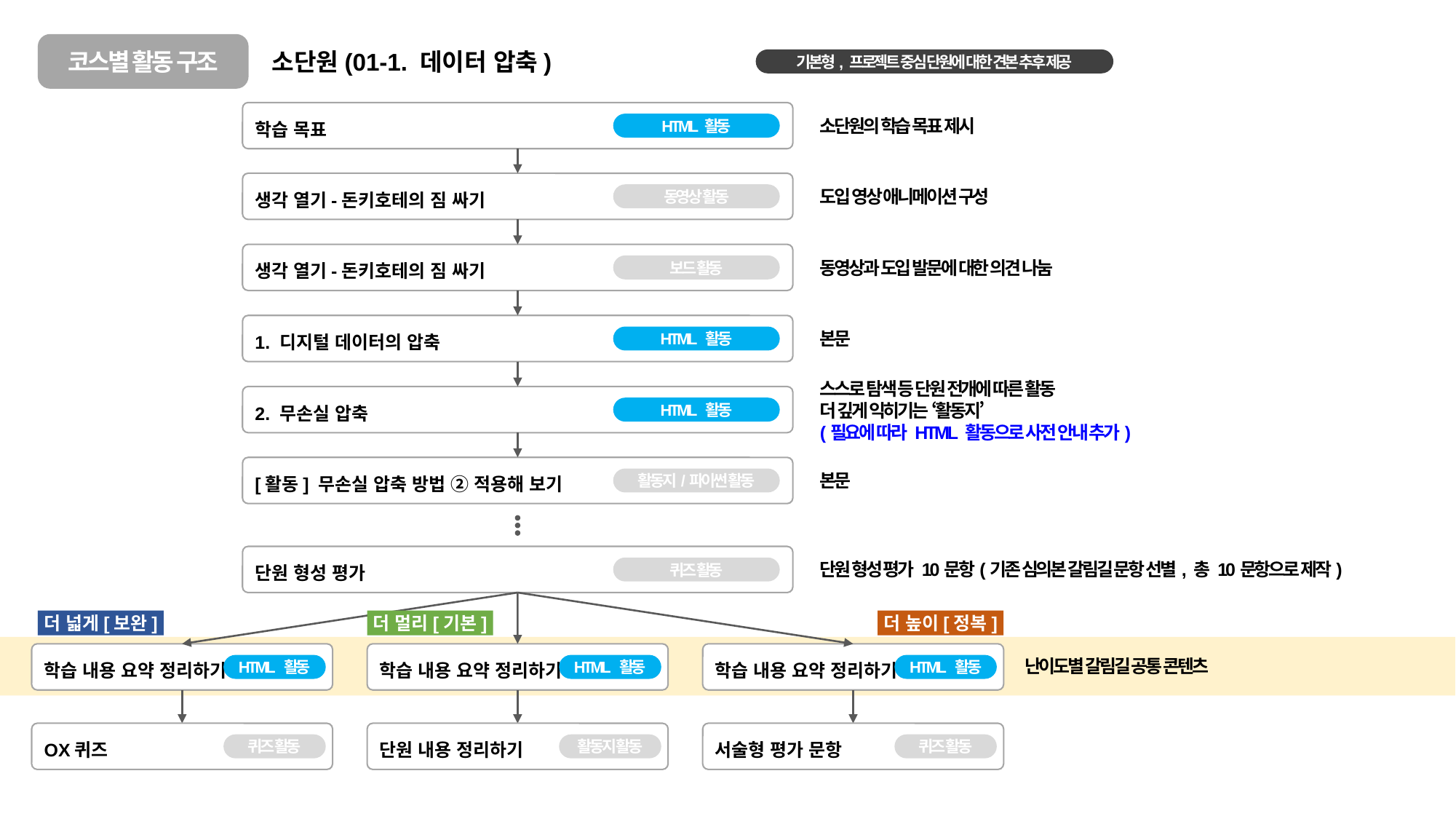

코스별 활동 구조
소단원(01-1. 데이터 압축)
기본형, 프로젝트 중심 단원에 대한 견본 추후 제공
학습 목표
소단원의 학습 목표 제시
HTML 활동
생각 열기-돈키호테의 짐 싸기
도입 영상 애니메이션 구성
동영상 활동
생각 열기-돈키호테의 짐 싸기
동영상과 도입 발문에 대한 의견 나눔
보드 활동
1. 디지털 데이터의 압축
본문
HTML 활동
스스로 탐색 등 단원 전개에 따른 활동
더 깊게 익히기는 ‘활동지’
(필요에 따라 HTML 활동으로 사전 안내 추가)
2. 무손실 압축
HTML 활동
[활동] 무손실 압축 방법 ② 적용해 보기
본문
활동지/파이썬 활동

단원 형성 평가
단원 형성 평가 10문항(기존 심의본 갈림길 문항 선별, 총 10문항으로 제작)
퀴즈 활동
더 넓게[보완]
더 멀리[기본]
더 높이[정복]

학습 내용 요약 정리하기
학습 내용 요약 정리하기
학습 내용 요약 정리하기
난이도별 갈림길 공통 콘텐츠
HTML 활동
HTML 활동
HTML 활동
OX퀴즈
단원 내용 정리하기
서술형 평가 문항
퀴즈 활동
활동지 활동
퀴즈 활동